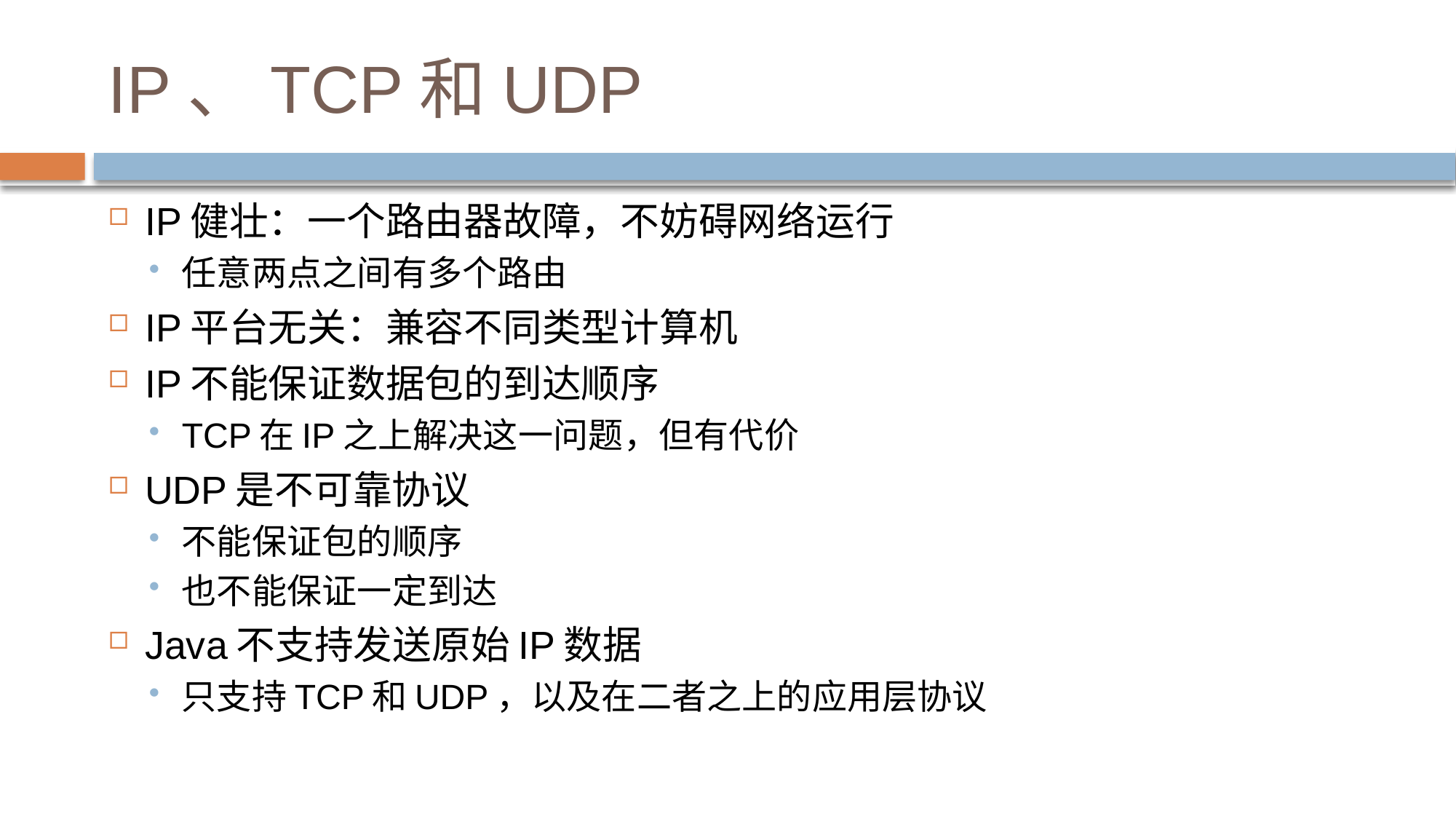

# IP、TCP和UDP
IP健壮：一个路由器故障，不妨碍网络运行
任意两点之间有多个路由
IP平台无关：兼容不同类型计算机
IP不能保证数据包的到达顺序
TCP在IP之上解决这一问题，但有代价
UDP是不可靠协议
不能保证包的顺序
也不能保证一定到达
Java不支持发送原始IP数据
只支持TCP和UDP，以及在二者之上的应用层协议